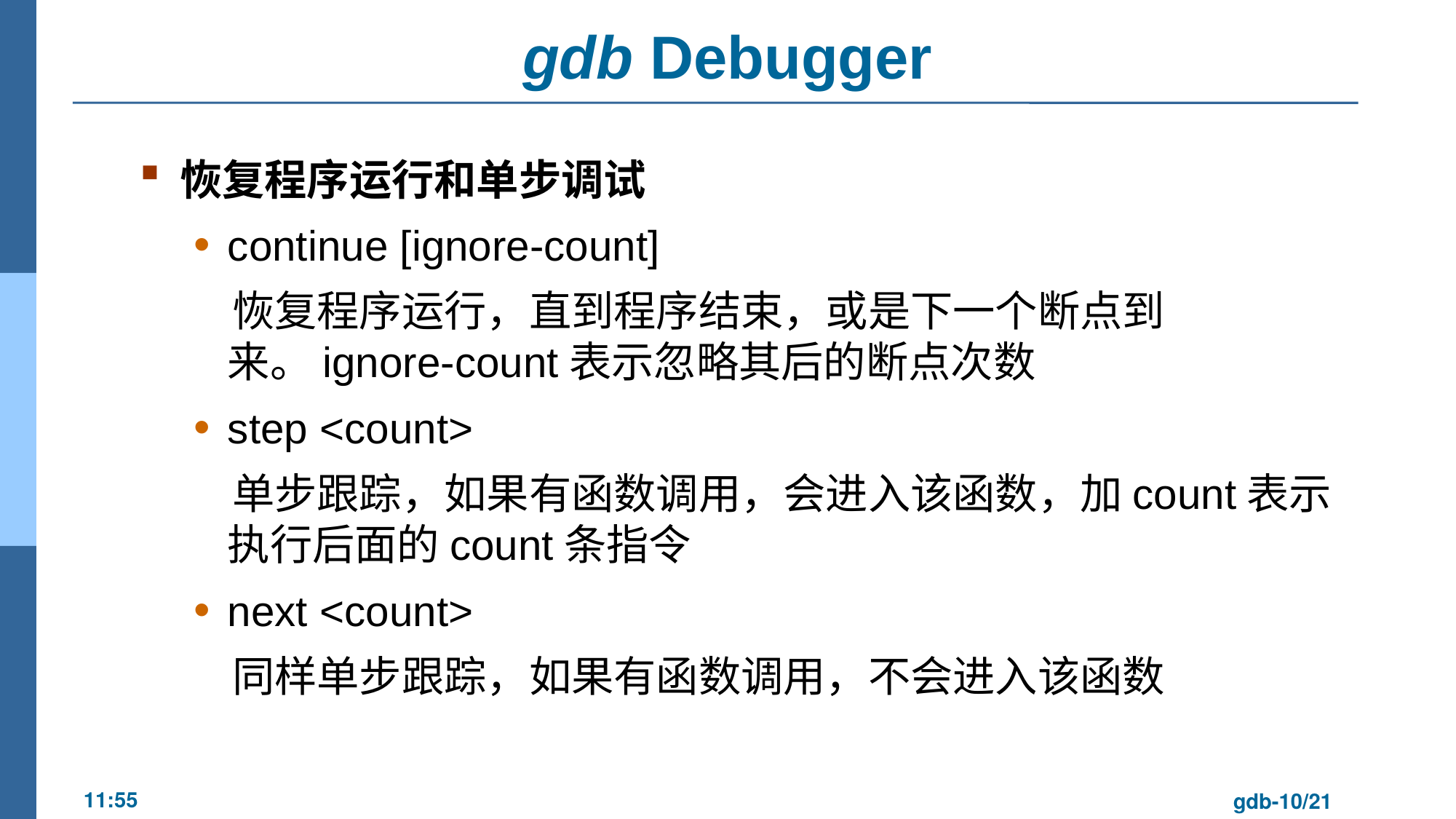

# gdb Debugger
恢复程序运行和单步调试
continue [ignore-count]
   恢复程序运行，直到程序结束，或是下一个断点到来。ignore-count表示忽略其后的断点次数
step <count>
   单步跟踪，如果有函数调用，会进入该函数，加count表示执行后面的count条指令
next <count>
   同样单步跟踪，如果有函数调用，不会进入该函数